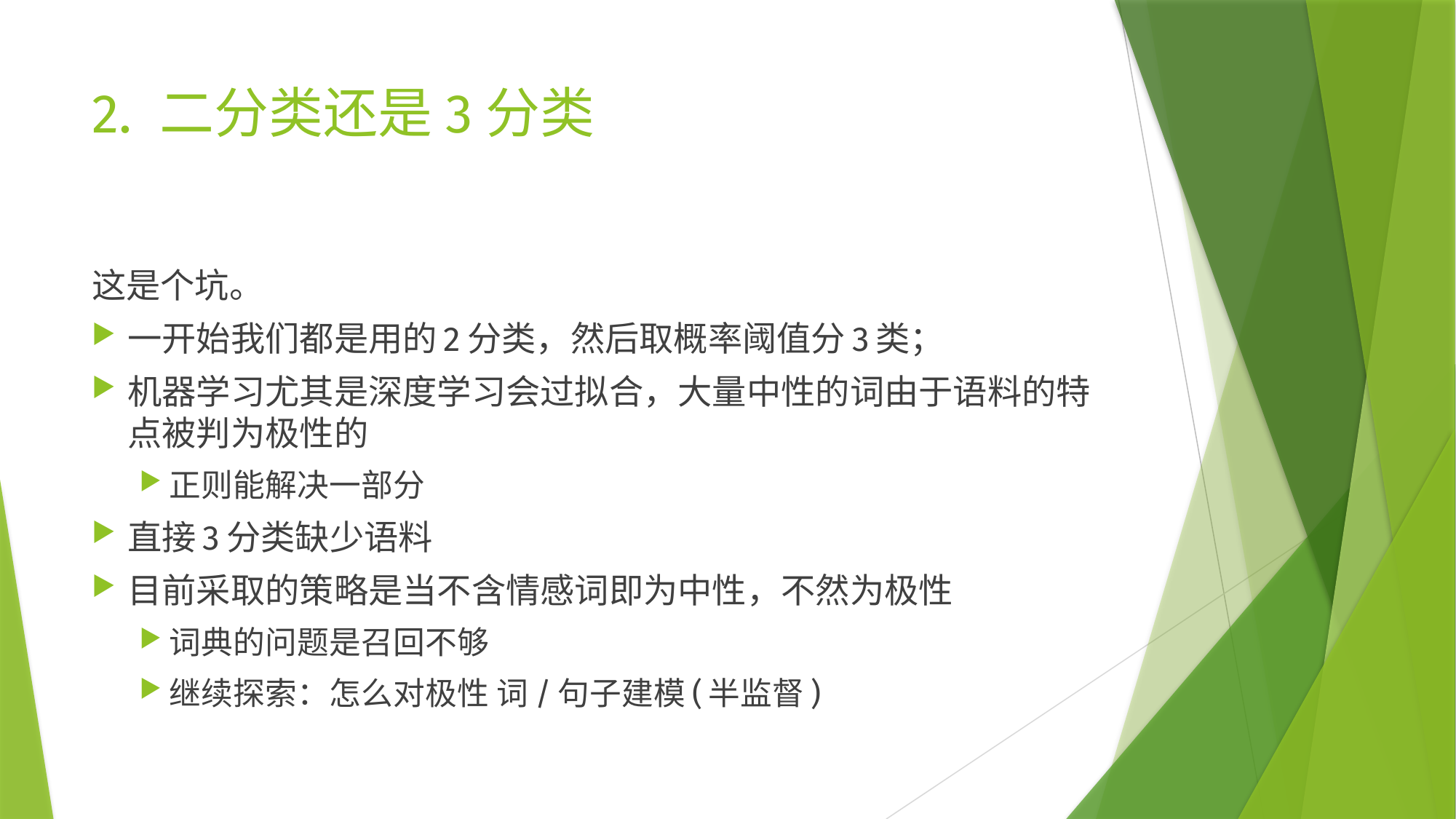

# 2. 二分类还是3分类
这是个坑。
一开始我们都是用的2分类，然后取概率阈值分3类；
机器学习尤其是深度学习会过拟合，大量中性的词由于语料的特点被判为极性的
正则能解决一部分
直接3分类缺少语料
目前采取的策略是当不含情感词即为中性，不然为极性
词典的问题是召回不够
继续探索：怎么对极性 词/句子建模(半监督)